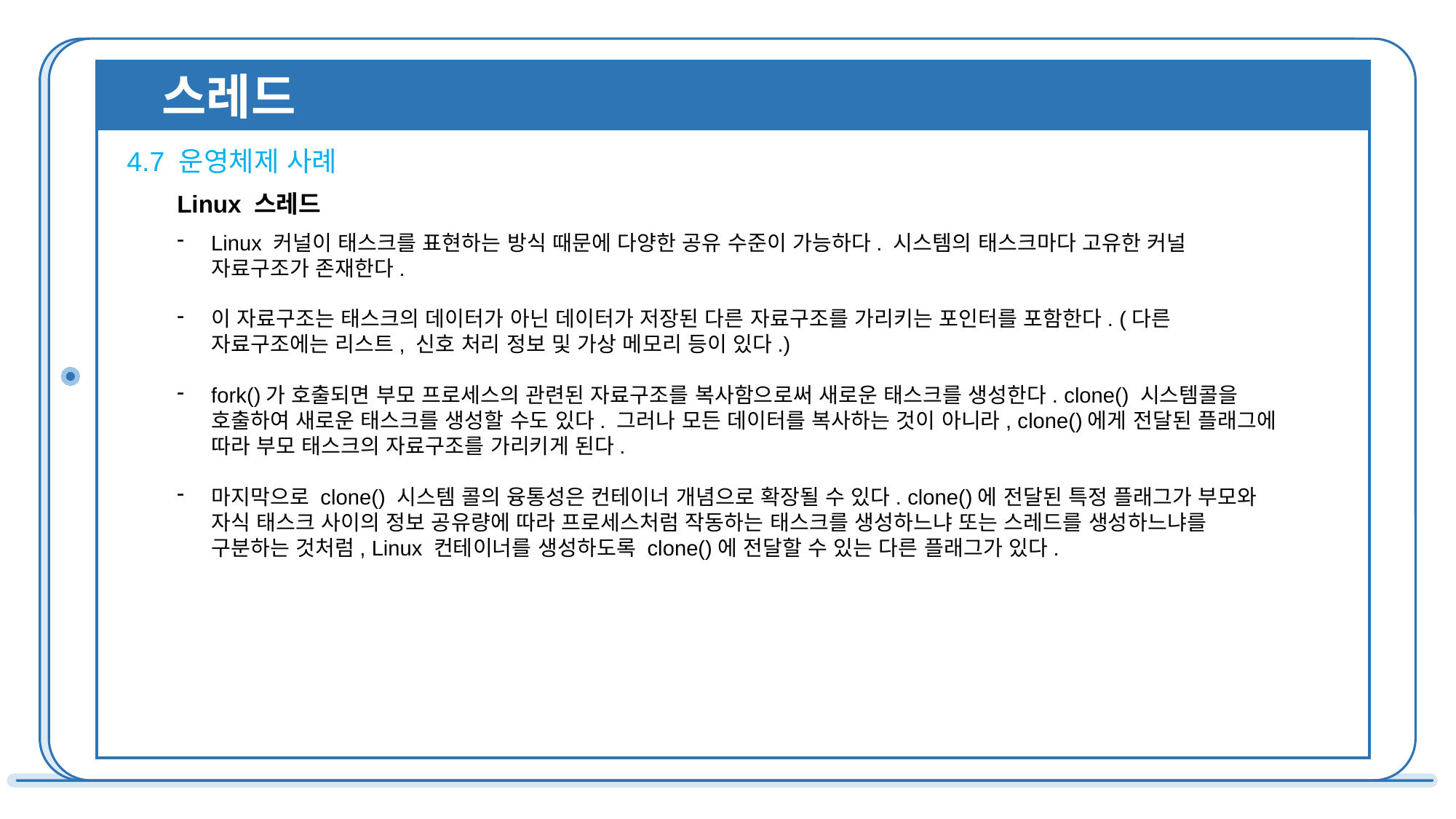

스레드

4.7 운영체제 사례
Linux 스레드
Linux 커널이 태스크를 표현하는 방식 때문에 다양한 공유 수준이 가능하다. 시스템의 태스크마다 고유한 커널 자료구조가 존재한다.

이 자료구조는 태스크의 데이터가 아닌 데이터가 저장된 다른 자료구조를 가리키는 포인터를 포함한다. (다른 자료구조에는 리스트, 신호 처리 정보 및 가상 메모리 등이 있다.)

fork()가 호출되면 부모 프로세스의 관련된 자료구조를 복사함으로써 새로운 태스크를 생성한다. clone() 시스템콜을 호출하여 새로운 태스크를 생성할 수도 있다. 그러나 모든 데이터를 복사하는 것이 아니라, clone()에게 전달된 플래그에 따라 부모 태스크의 자료구조를 가리키게 된다.

마지막으로 clone() 시스템 콜의 융통성은 컨테이너 개념으로 확장될 수 있다. clone()에 전달된 특정 플래그가 부모와 자식 태스크 사이의 정보 공유량에 따라 프로세스처럼 작동하는 태스크를 생성하느냐 또는 스레드를 생성하느냐를 구분하는 것처럼, Linux 컨테이너를 생성하도록 clone()에 전달할 수 있는 다른 플래그가 있다.